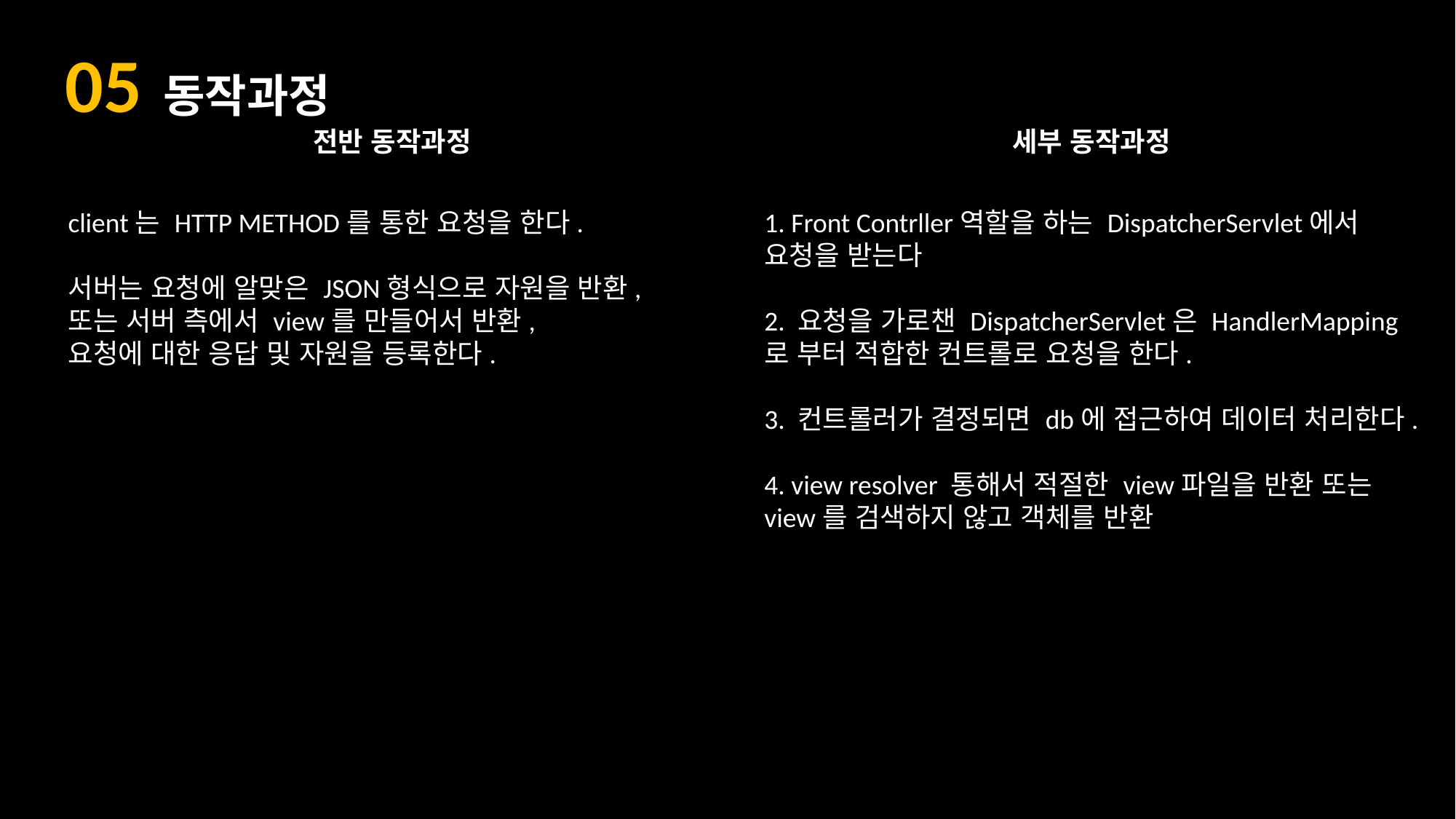

05 동작과정
전반 동작과정
세부 동작과정
client는 HTTP METHOD를 통한 요청을 한다.

서버는 요청에 알맞은 JSON형식으로 자원을 반환,
또는 서버 측에서 view를 만들어서 반환,
요청에 대한 응답 및 자원을 등록한다.

1. Front Contrller역할을 하는 DispatcherServlet에서
요청을 받는다

2. 요청을 가로챈 DispatcherServlet은 HandlerMapping
로 부터 적합한 컨트롤로 요청을 한다.

3. 컨트롤러가 결정되면 db에 접근하여 데이터 처리한다.

4. view resolver 통해서 적절한 view파일을 반환 또는
view를 검색하지 않고 객체를 반환